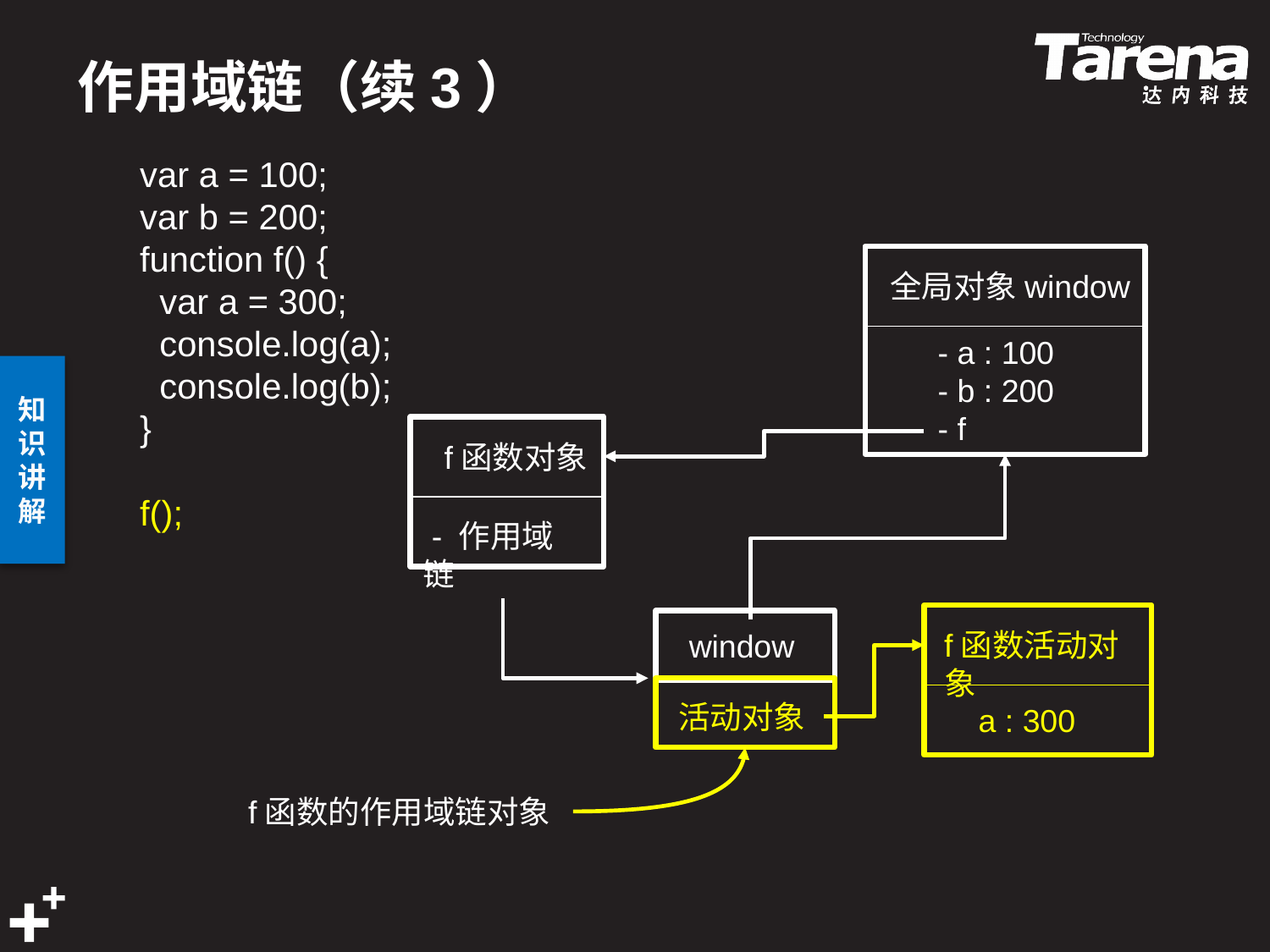

# 作用域链（续3）
var a = 100;
var b = 200;
function f() {
  var a = 300;
  console.log(a);
  console.log(b);
}

f();

全局对象window
 - a : 100
 - b : 200
 - f

f函数对象
 - 作用域链

f函数活动对象
a : 300

window

活动对象
f函数的作用域链对象